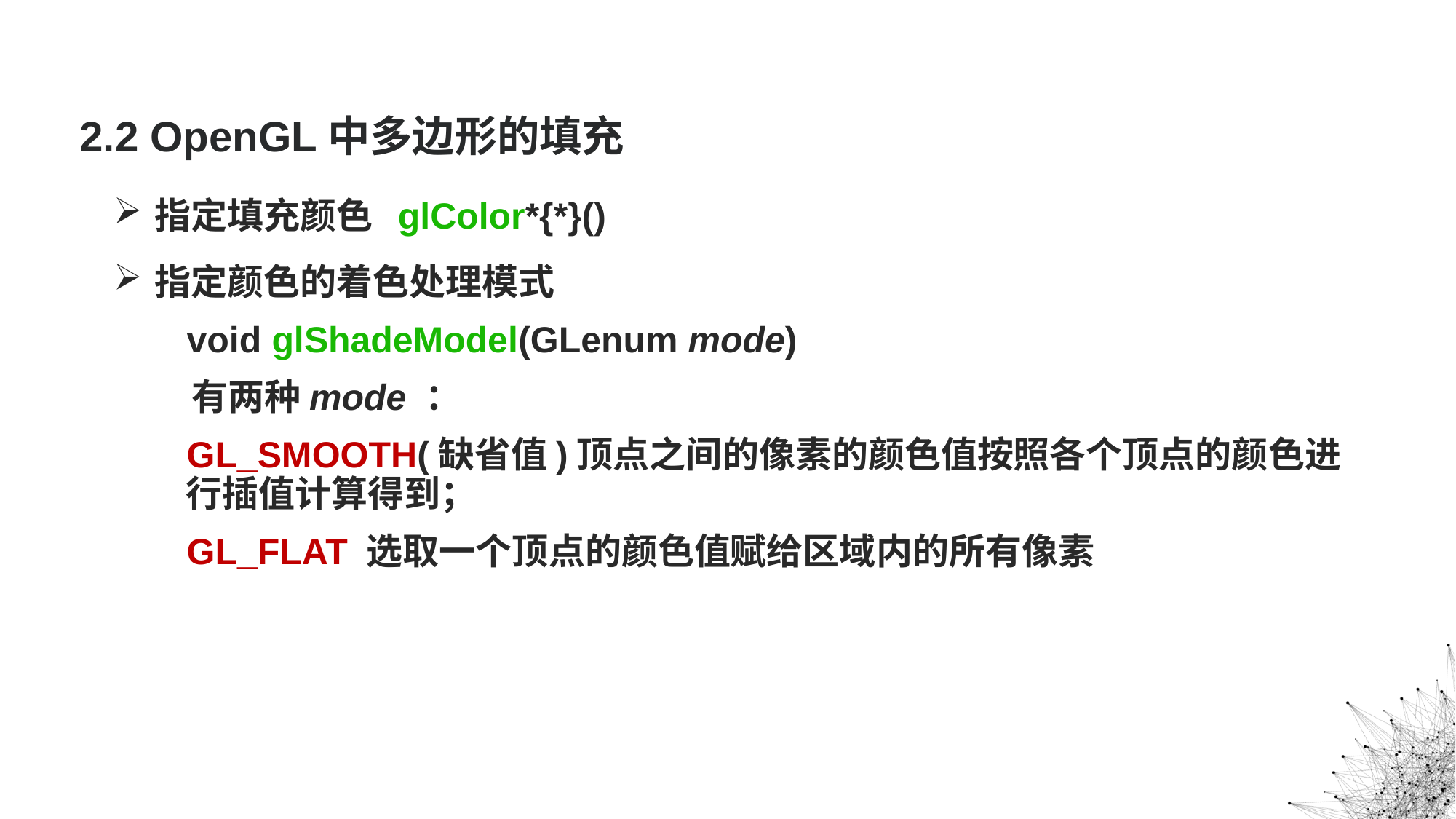

2.2 OpenGL中多边形的填充
指定填充颜色  glColor*{*}()
指定颜色的着色处理模式
  void glShadeModel(GLenum mode)
  有两种mode ：
  GL_SMOOTH(缺省值)顶点之间的像素的颜色值按照各个顶点的颜色进行插值计算得到；
  GL_FLAT 选取一个顶点的颜色值赋给区域内的所有像素